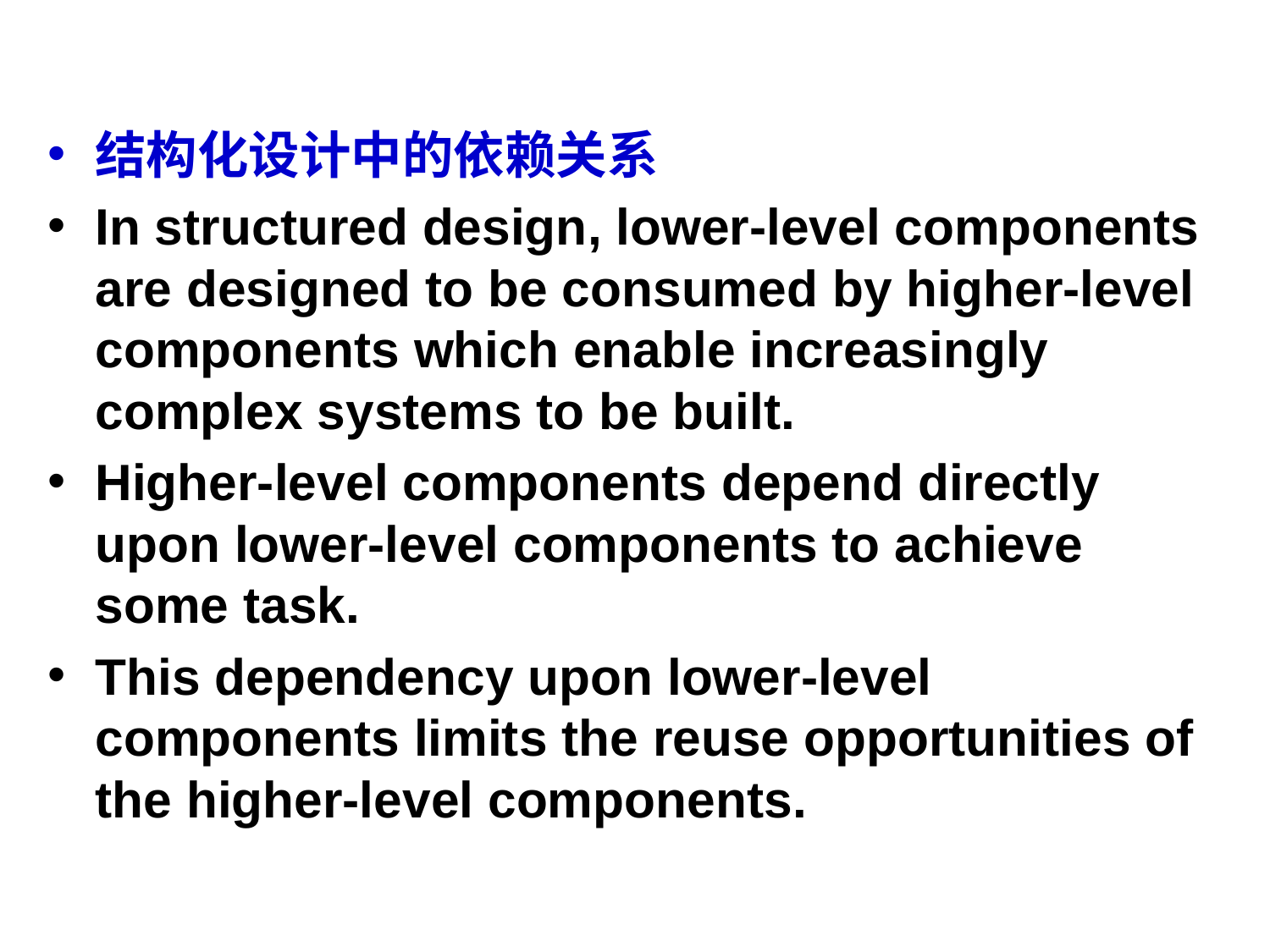

结构化设计中的依赖关系
In structured design, lower-level components are designed to be consumed by higher-level components which enable increasingly complex systems to be built.
Higher-level components depend directly upon lower-level components to achieve some task.
This dependency upon lower-level components limits the reuse opportunities of the higher-level components.